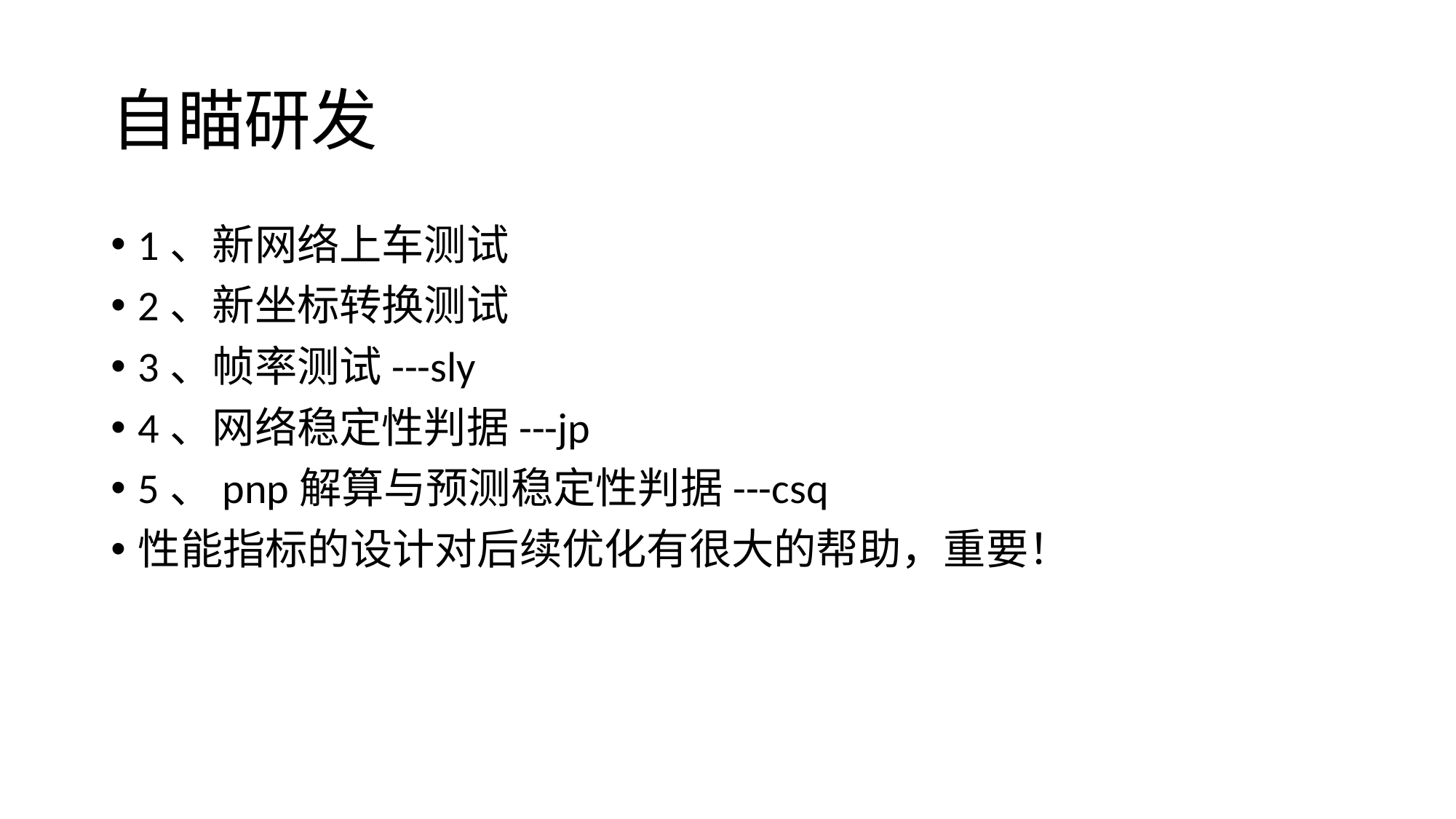

# 自瞄研发
1、新网络上车测试
2、新坐标转换测试
3、帧率测试---sly
4、网络稳定性判据---jp
5、pnp解算与预测稳定性判据---csq
性能指标的设计对后续优化有很大的帮助，重要！